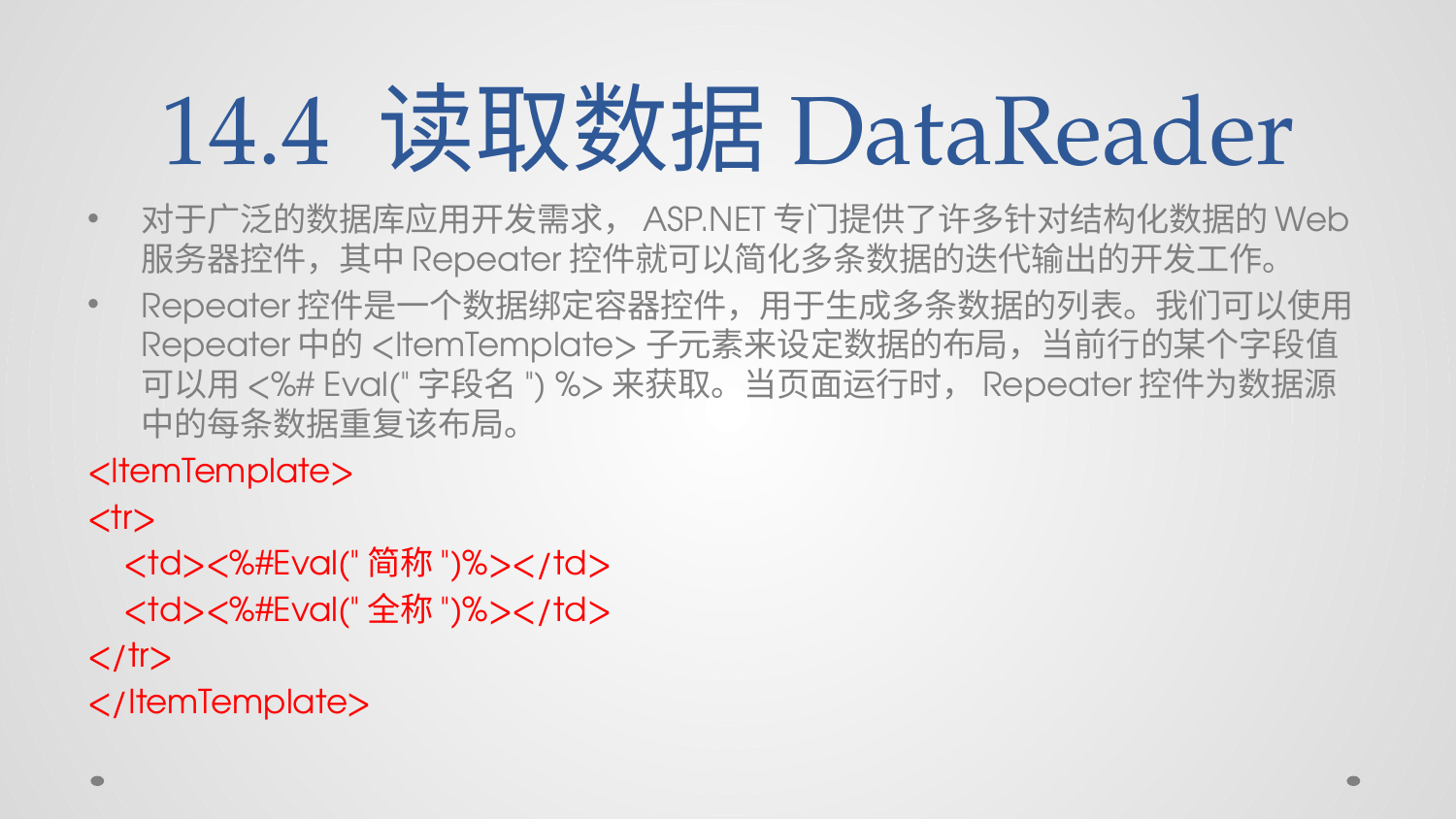

# 14.4 读取数据DataReader
对于广泛的数据库应用开发需求，ASP.NET专门提供了许多针对结构化数据的Web服务器控件，其中Repeater控件就可以简化多条数据的迭代输出的开发工作。
Repeater控件是一个数据绑定容器控件，用于生成多条数据的列表。我们可以使用Repeater中的<ItemTemplate>子元素来设定数据的布局，当前行的某个字段值可以用<%# Eval("字段名") %>来获取。当页面运行时，Repeater控件为数据源中的每条数据重复该布局。
<ItemTemplate>
<tr>
    <td><%#Eval("简称")%></td>
    <td><%#Eval("全称")%></td>
</tr>
</ItemTemplate>